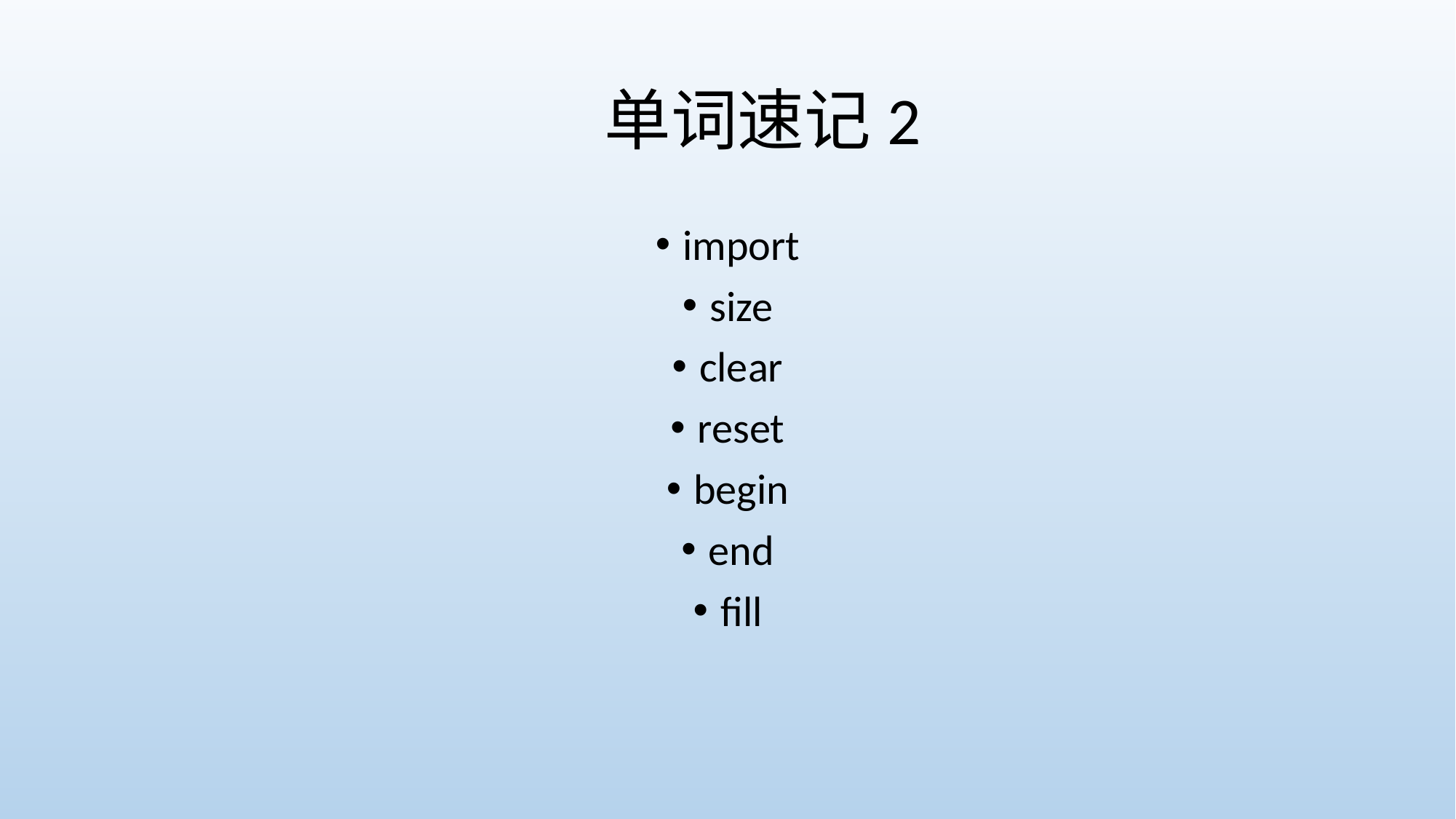

# 单词速记2
import
size
clear
reset
begin
end
fill